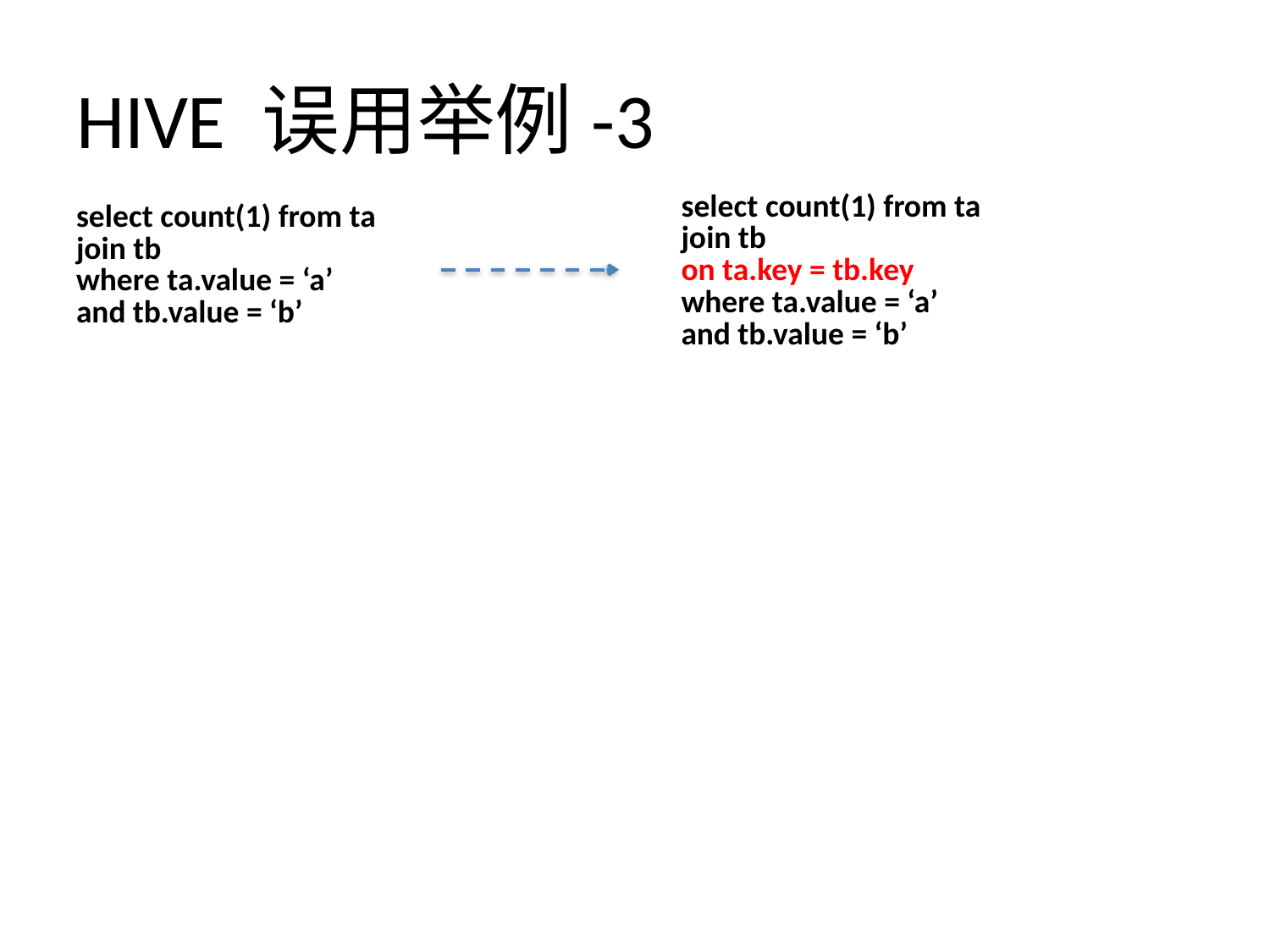

# HIVE 误用举例-3
| select count(1) from ta join tb on ta.key = tb.key where ta.value = ‘a’ and tb.value = ‘b’ |
| --- |
| select count(1) from ta join tb where ta.value = ‘a’ and tb.value = ‘b’ |
| --- |